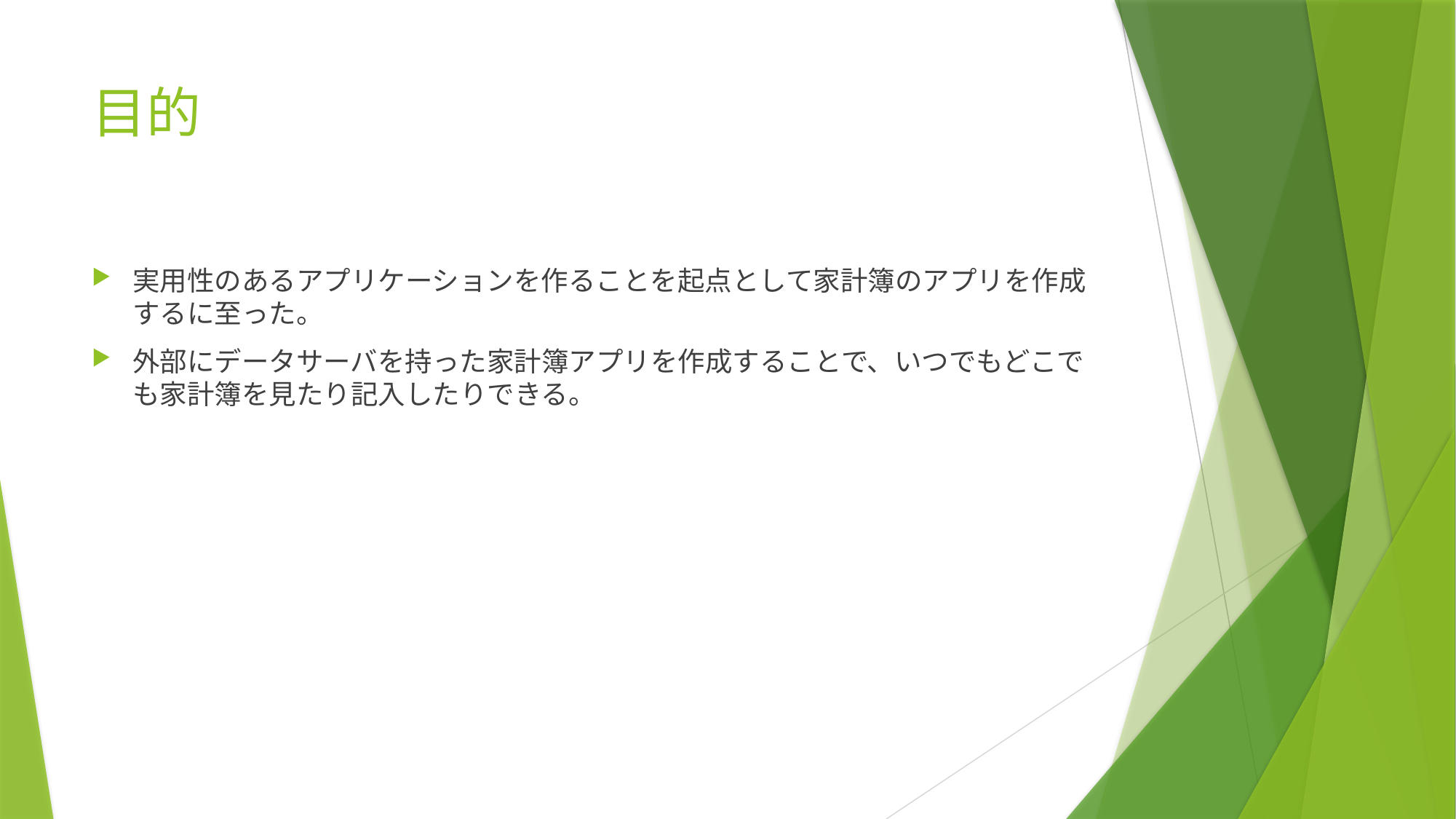

# 目的
実用性のあるアプリケーションを作ることを起点として家計簿のアプリを作成するに至った。
外部にデータサーバを持った家計簿アプリを作成することで、いつでもどこでも家計簿を見たり記入したりできる。